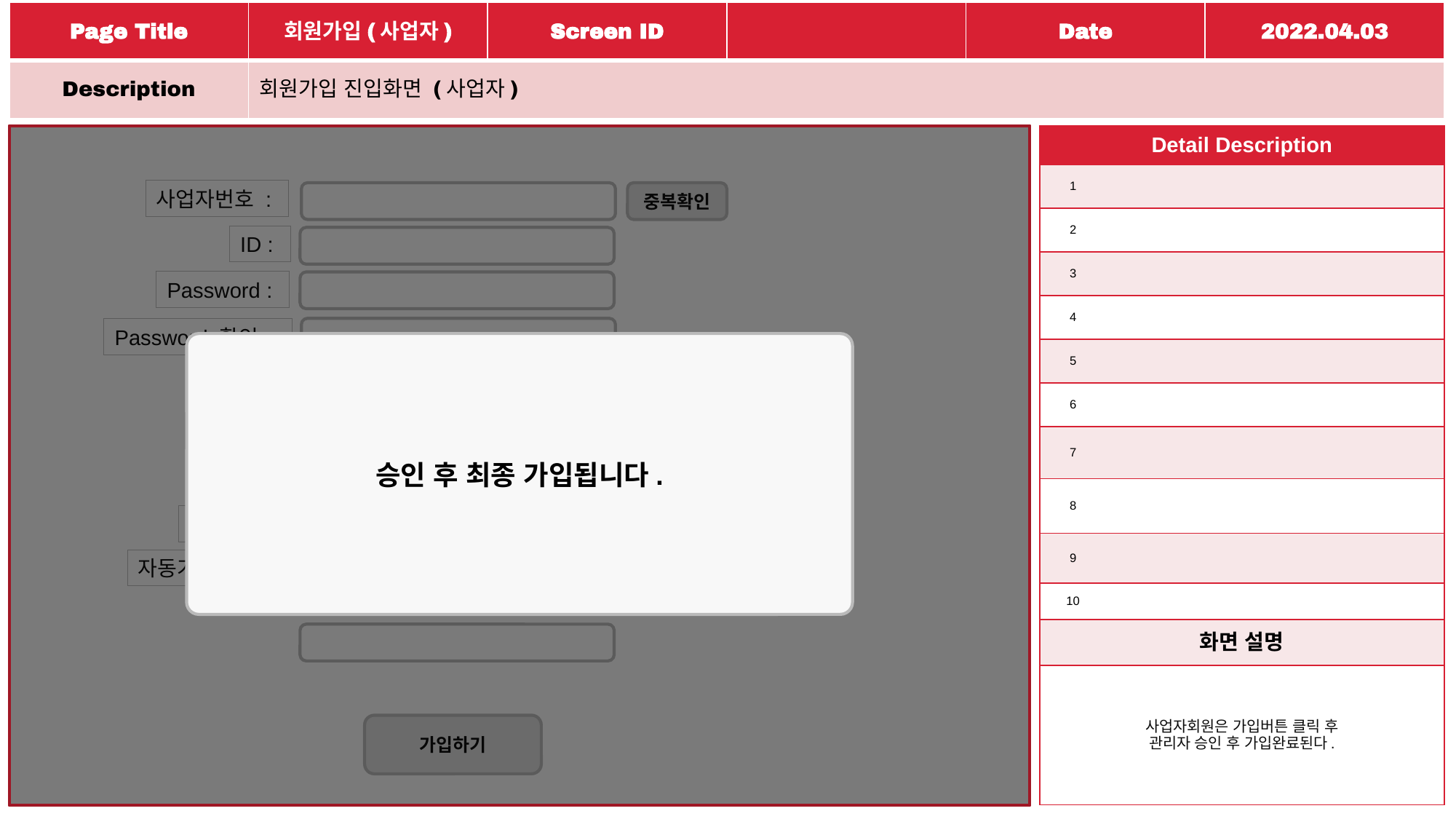

| Page Title | 회원가입(사업자) | Screen ID |  | Date | 2022.04.03 |
| --- | --- | --- | --- | --- | --- |
| Description | 회원가입 진입화면 (사업자) |  |  |  |  |

| Detail Description |  |
| --- | --- |
| 1 |  |
| 2 |  |
| 3 |  |
| 4 |  |
| 5 |  |
| 6 |  |
| 7 |  |
| 8 |  |
| 9 |  |
| 10 |  |
| 화면 설명 |  |
| 사업자회원은 가입버튼 클릭 후 관리자 승인 후 가입완료된다. |  |

사업자번호 :

중복확인
ID :

Password :

Password 확인 :
승인 후 최종 가입됩니다.
이름 :

연락처 :

주소검색
주소 :

E-MAIL :
자동가입방지 :

가입하기